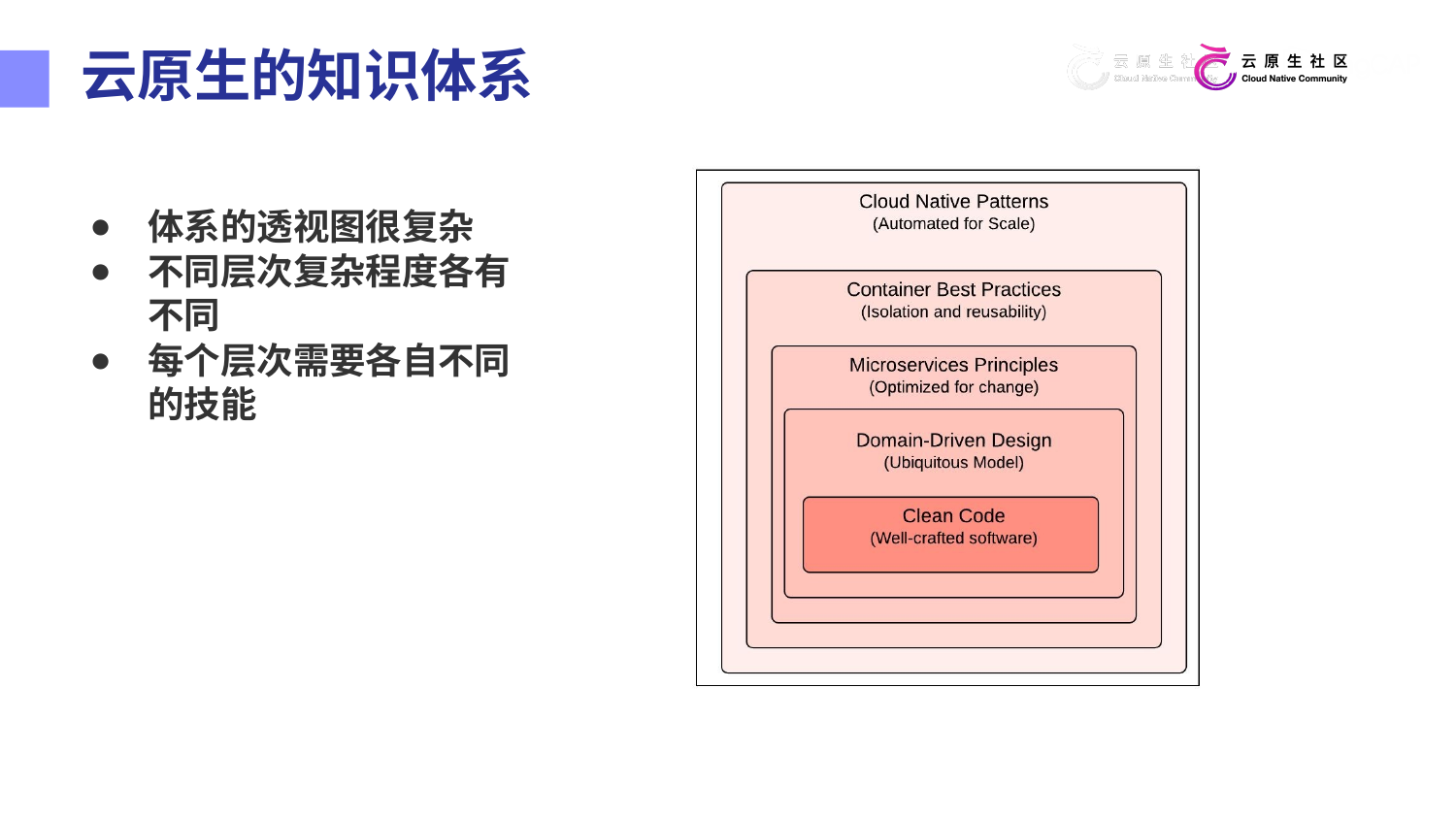

云原生的知识体系

体系的透视图很复杂
不同层次复杂程度各有不同
每个层次需要各自不同的技能